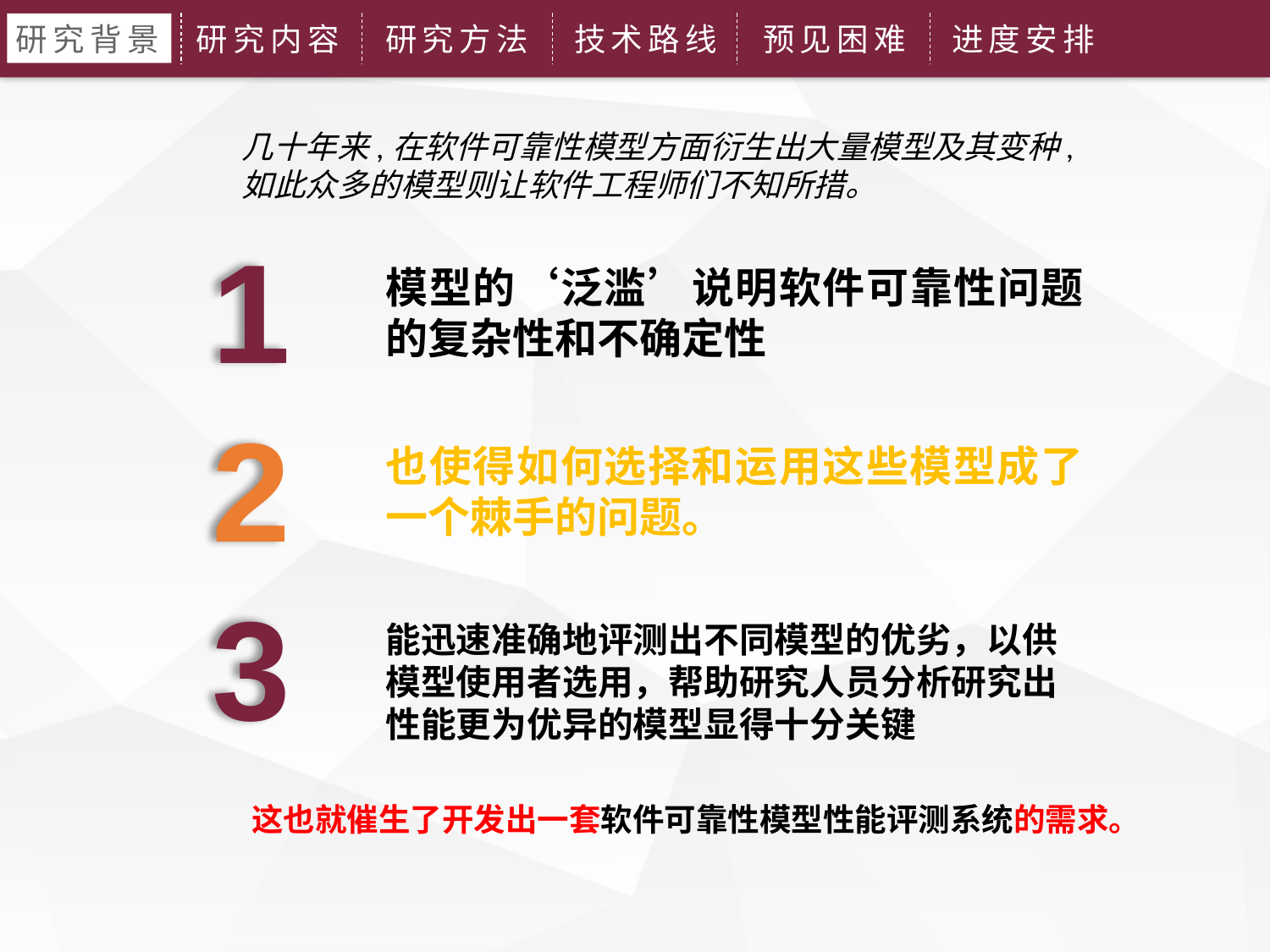

研究背景
研究内容
研究方法
技术路线
预见困难
进度安排

几十年来,在软件可靠性模型方面衍生出大量模型及其变种,如此众多的模型则让软件工程师们不知所措。
1
模型的‘泛滥’说明软件可靠性问题的复杂性和不确定性
2
也使得如何选择和运用这些模型成了一个棘手的问题。

3
能迅速准确地评测出不同模型的优劣，以供模型使用者选用，帮助研究人员分析研究出性能更为优异的模型显得十分关键
这也就催生了开发出一套软件可靠性模型性能评测系统的需求。